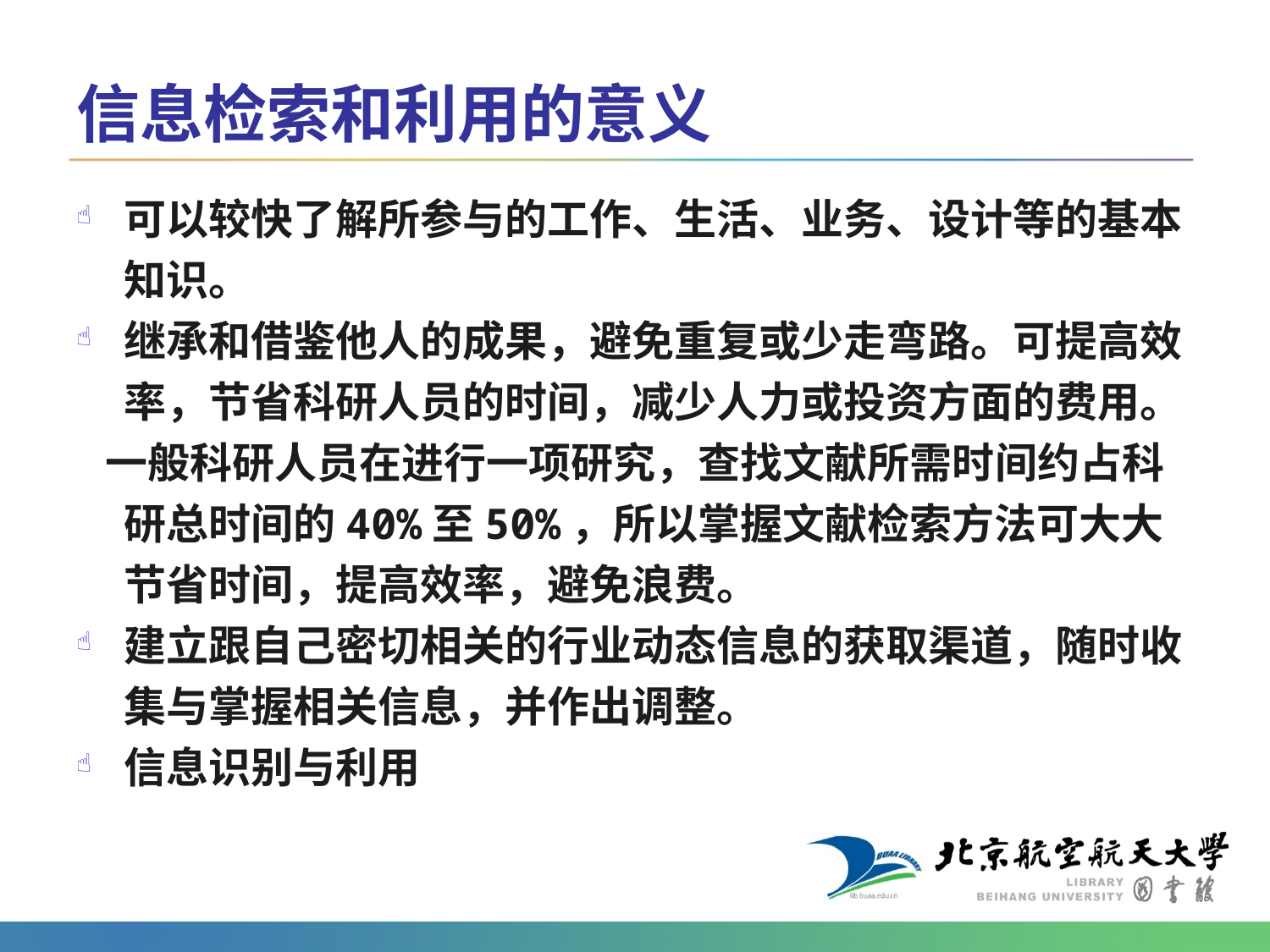

# 信息检索和利用的意义
可以较快了解所参与的工作、生活、业务、设计等的基本知识。
继承和借鉴他人的成果，避免重复或少走弯路。可提高效率，节省科研人员的时间，减少人力或投资方面的费用。
  一般科研人员在进行一项研究，查找文献所需时间约占科研总时间的40%至50%，所以掌握文献检索方法可大大节省时间，提高效率，避免浪费。
建立跟自己密切相关的行业动态信息的获取渠道，随时收集与掌握相关信息，并作出调整。
信息识别与利用